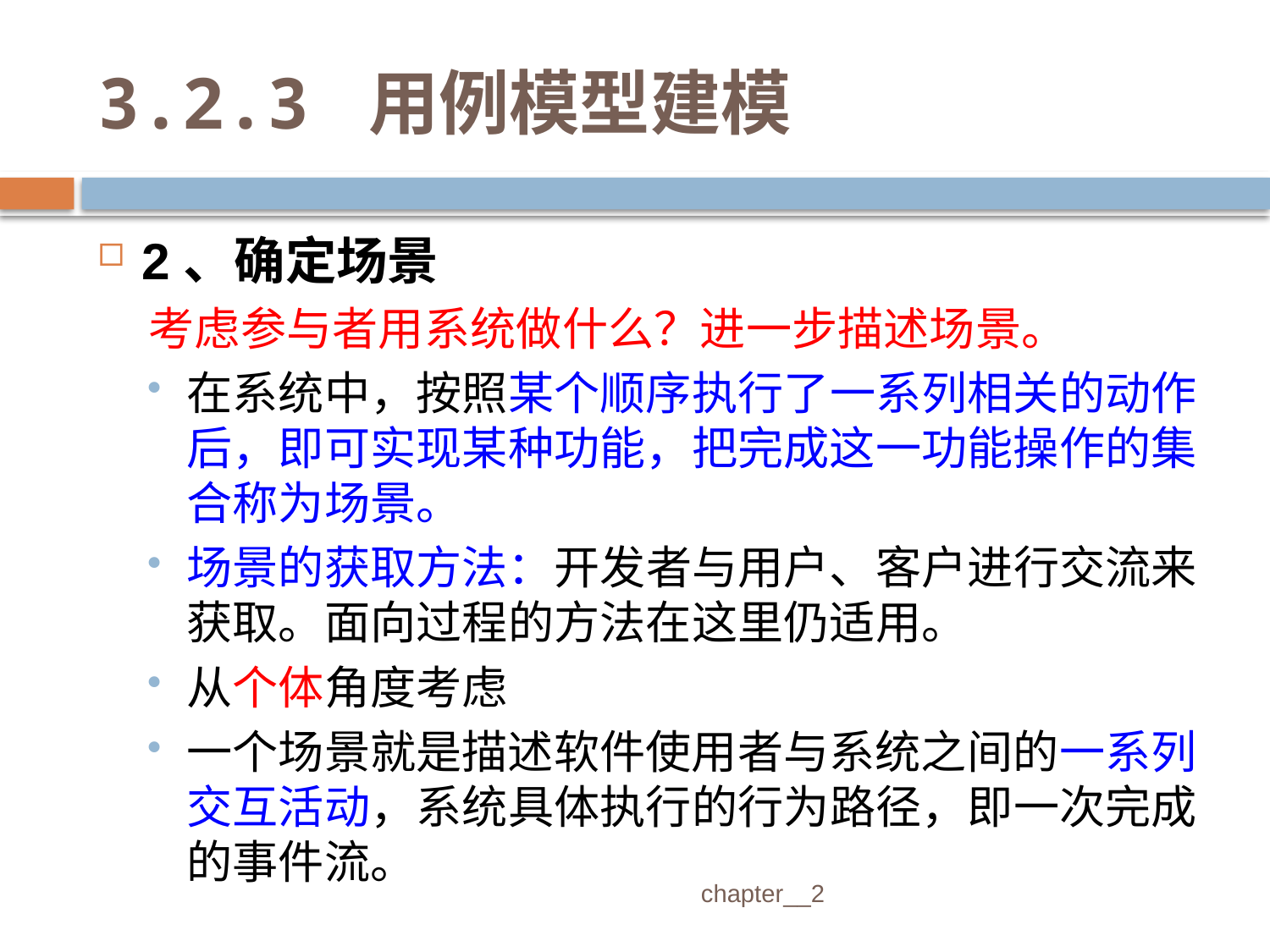

# 3.2.3 用例模型建模
41
2、确定场景
考虑参与者用系统做什么？进一步描述场景。
在系统中，按照某个顺序执行了一系列相关的动作后，即可实现某种功能，把完成这一功能操作的集合称为场景。
场景的获取方法：开发者与用户、客户进行交流来获取。面向过程的方法在这里仍适用。
从个体角度考虑
一个场景就是描述软件使用者与系统之间的一系列交互活动，系统具体执行的行为路径，即一次完成的事件流。

 chapter__2